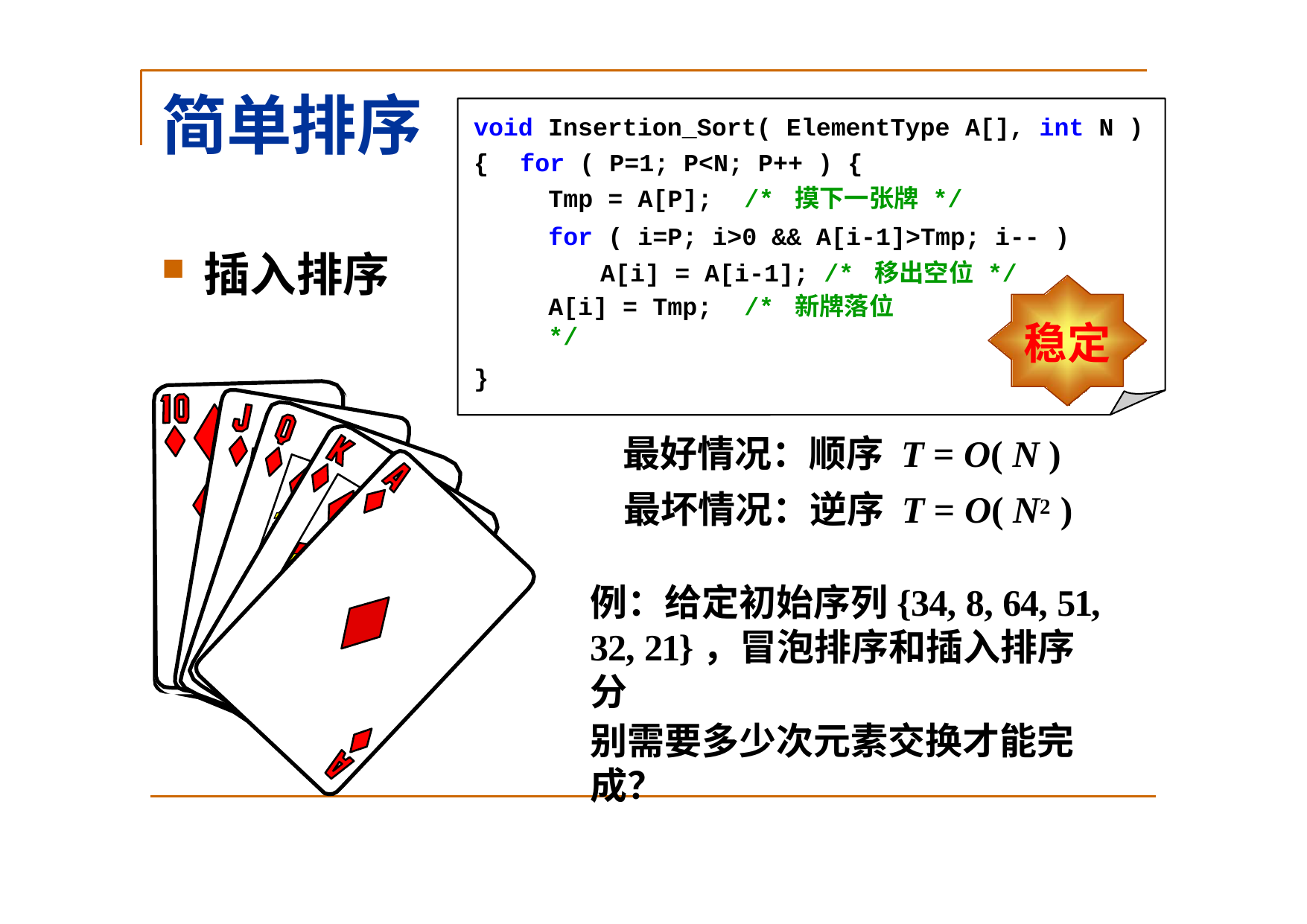

# 简单排序

void Insertion_Sort( ElementType A[], int N )
{	for ( P=1; P<N; P++ ) {
Tmp = A[P];	/* 摸下一张牌 */
for ( i=P; i>0 && A[i-1]>Tmp; i-- )  A[i] = A[i-1]; /* 移出空位 */
插入排序

A[i] = Tmp;	/* 新牌落位 */
稳定
}

最好情况：顺序 T = O( N )
最坏情况：逆序 T = O( N2 )

例：给定初始序列{34, 8, 64, 51,
32, 21}，冒泡排序和插入排序分
别需要多少次元素交换才能完 成？